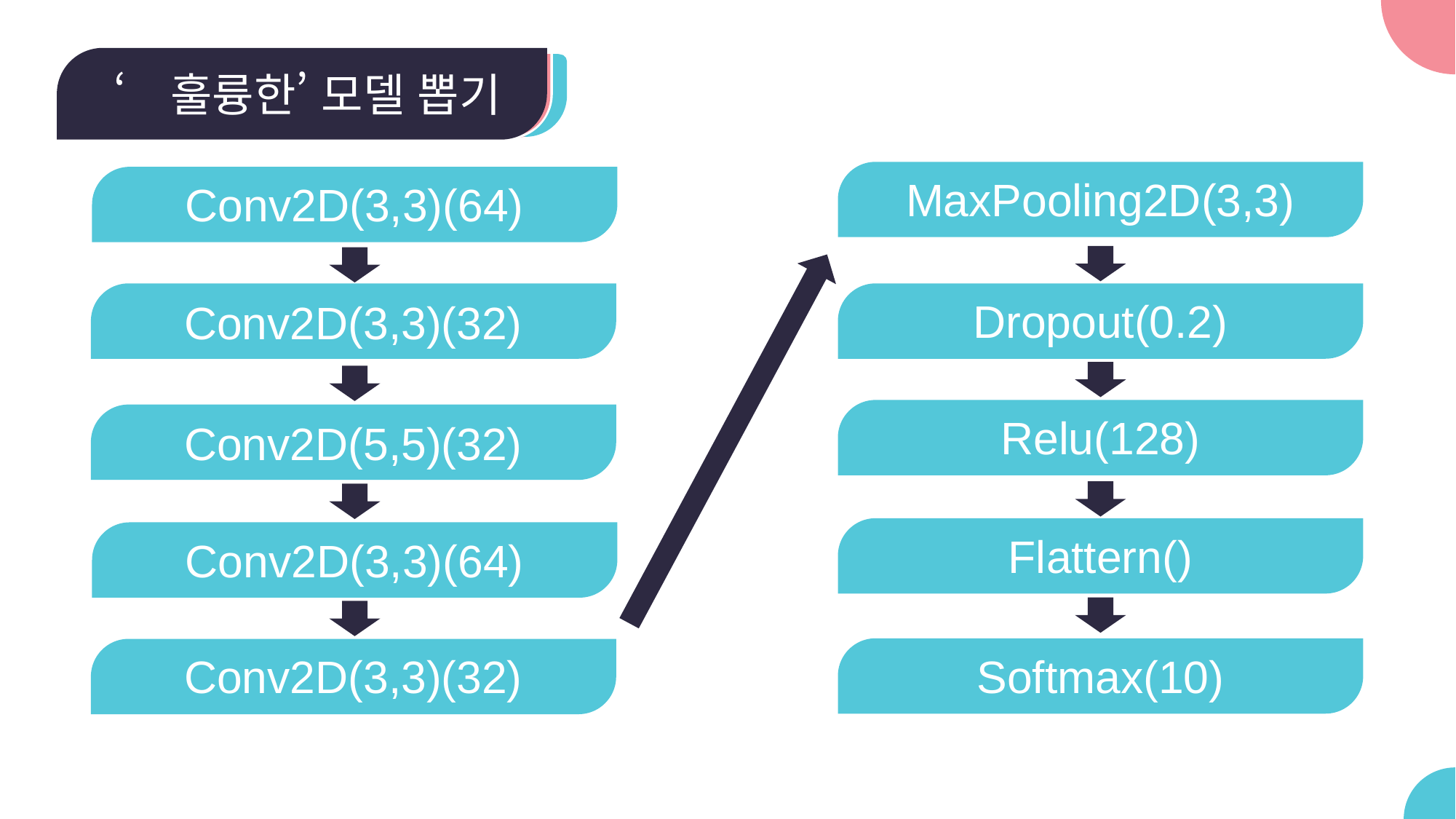

‘훌륭한’ 모델 뽑기

MaxPooling2D(3,3)

Conv2D(3,3)(64)

Dropout(0.2)
Conv2D(3,3)(32)

Relu(128)

Conv2D(5,5)(32)

Flattern()

Conv2D(3,3)(64)

Softmax(10)
Conv2D(3,3)(32)